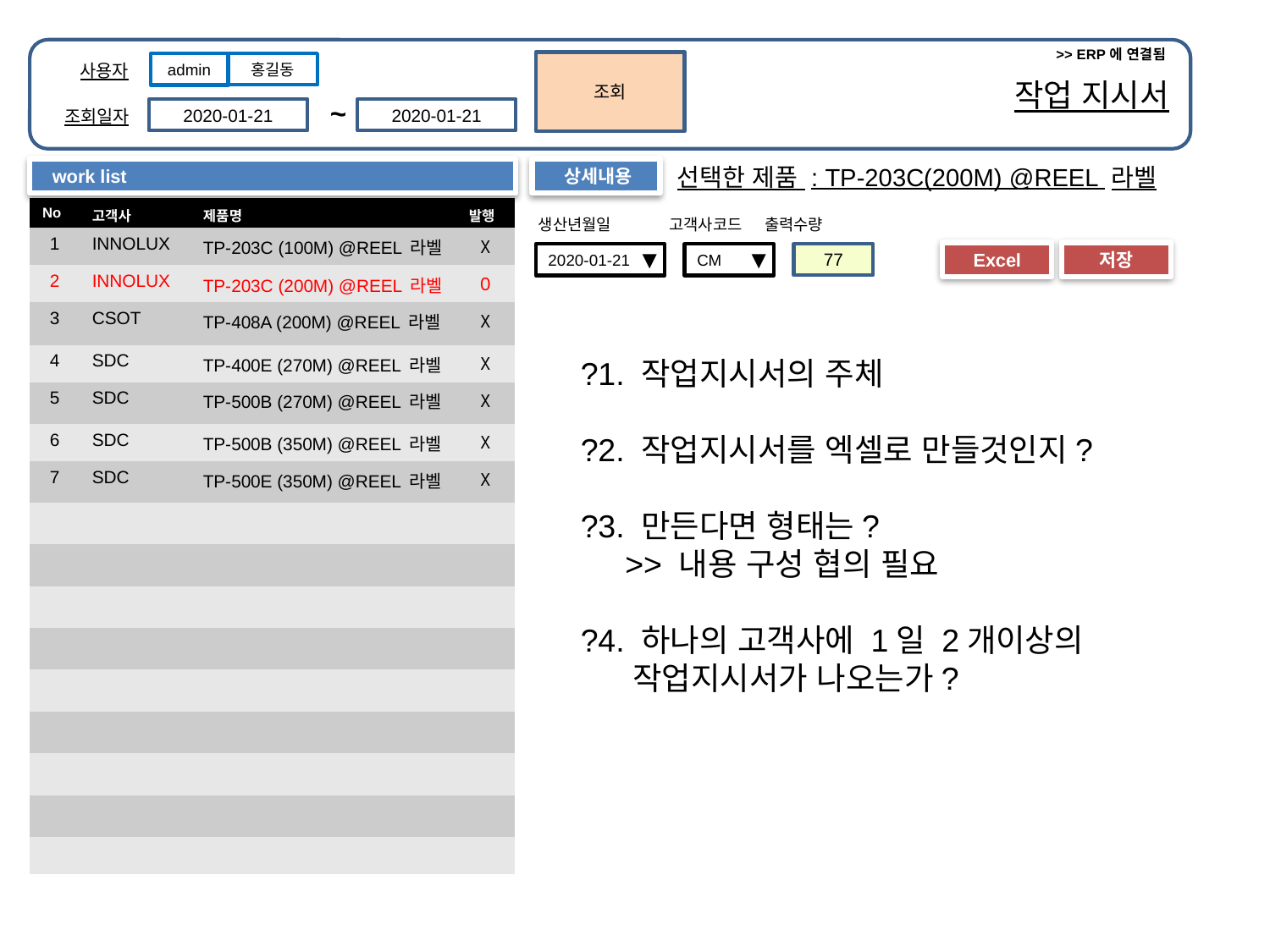

>> ERP에 연결됨
조회
홍길동
사용자
admin
작업 지시서
~
조회일자
2020-01-21
2020-01-21
선택한 제품 : TP-203C(200M) @REEL 라벨
  work list
   상세내용
| No | 고객사 | 제품명 |  | 발행 |
| --- | --- | --- | --- | --- |
| 1 | INNOLUX | TP-203C (100M) @REEL 라벨 |  | X |
| 2 | INNOLUX | TP-203C (200M) @REEL 라벨 |  | O |
| 3 | CSOT | TP-408A (200M) @REEL 라벨 |  | X |
| 4 | SDC | TP-400E (270M) @REEL 라벨 |  | X |
| 5 | SDC | TP-500B (270M) @REEL 라벨 |  | X |
| 6 | SDC | TP-500B (350M) @REEL 라벨 |  | X |
| 7 | SDC | TP-500E (350M) @REEL 라벨 |  | X |
|  |  |  |  |  |
|  |  |  |  |  |
|  |  |  |  |  |
|  |  |  |  |  |
|  |  |  |  |  |
|  |  |  |  |  |
|  |  |  |  |  |
|  |  |  |  |  |
|  |  |  |  |  |
생산년월일             고객사코드     출력수량
▼
▼
Excel
저장
77
2020-01-21
CM
?1. 작업지시서의 주체

?2. 작업지시서를 엑셀로 만들것인지?

?3. 만든다면 형태는?
     >> 내용 구성 협의 필요

?4. 하나의 고객사에 1일 2개이상의
     작업지시서가 나오는가?